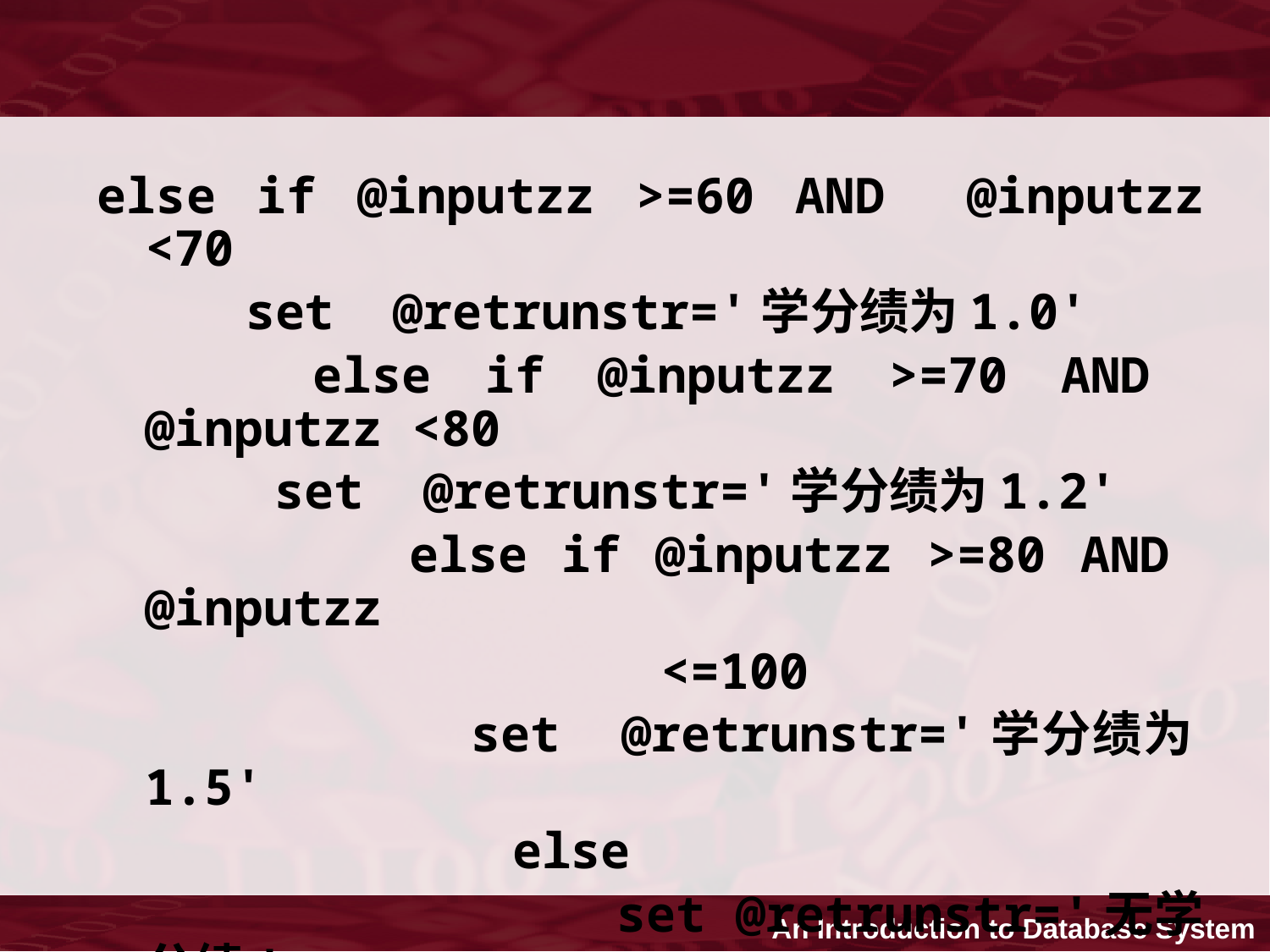

else if @inputzz >=60 AND  @inputzz <70
     set  @retrunstr='学分绩为1.0'
    else if @inputzz >=70 AND  @inputzz <80
      set  @retrunstr='学分绩为1.2'
         else if @inputzz >=80 AND  @inputzz
                   <=100
            set  @retrunstr='学分绩为1.5'
              else
                 set @retrunstr='无学分绩'
   return @retrunstr
 END